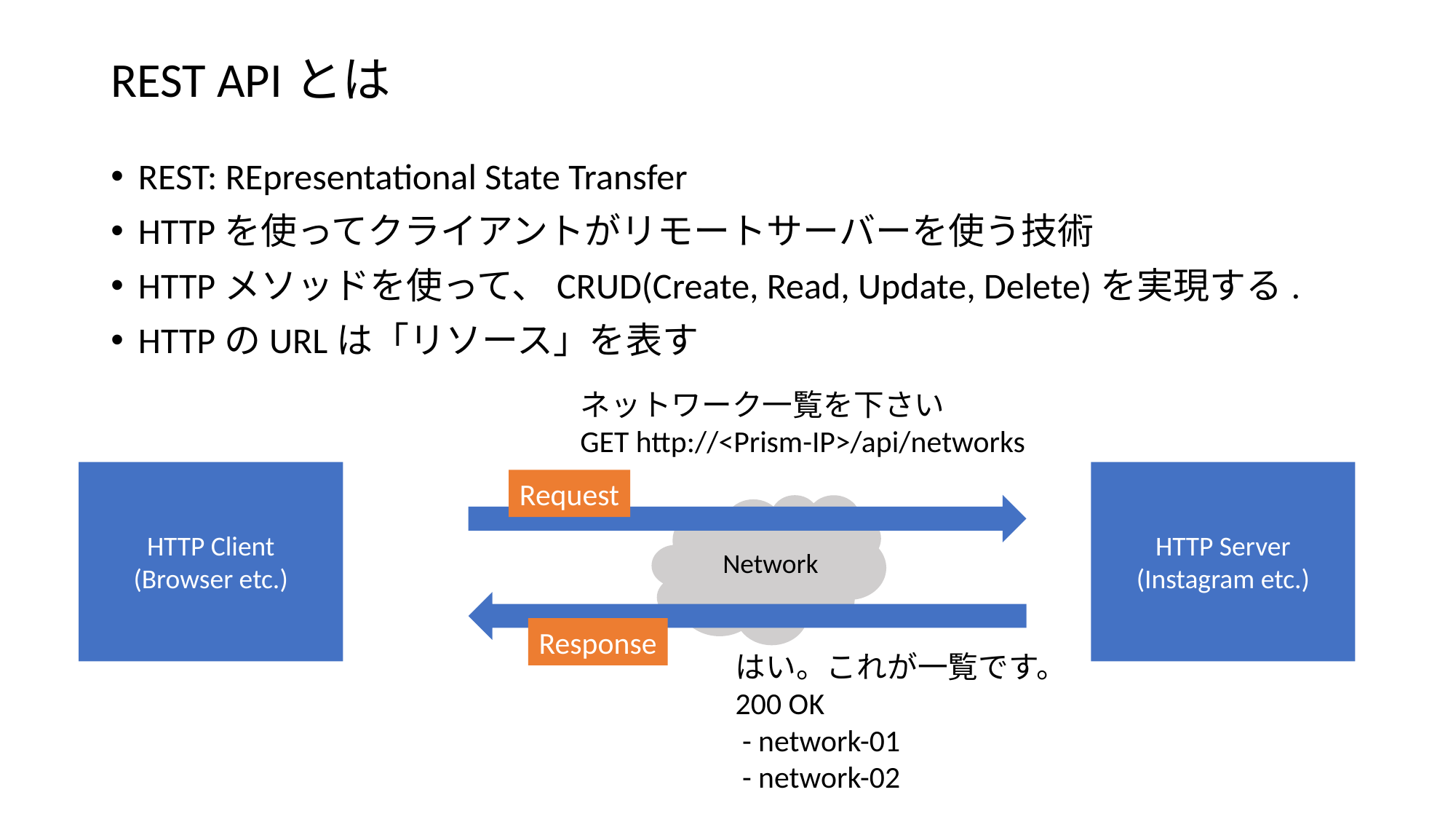

# REST APIとは
REST: REpresentational State Transfer
HTTPを使ってクライアントがリモートサーバーを使う技術
HTTPメソッドを使って、CRUD(Create, Read, Update, Delete)を実現する.
HTTPのURLは「リソース」を表す
ネットワーク一覧を下さい
GET http://<Prism-IP>/api/networks
HTTP Client
(Browser etc.)
HTTP Server
(Instagram etc.)
Request

Network

Response
はい。これが一覧です。
200 OK
 - network-01
 - network-02